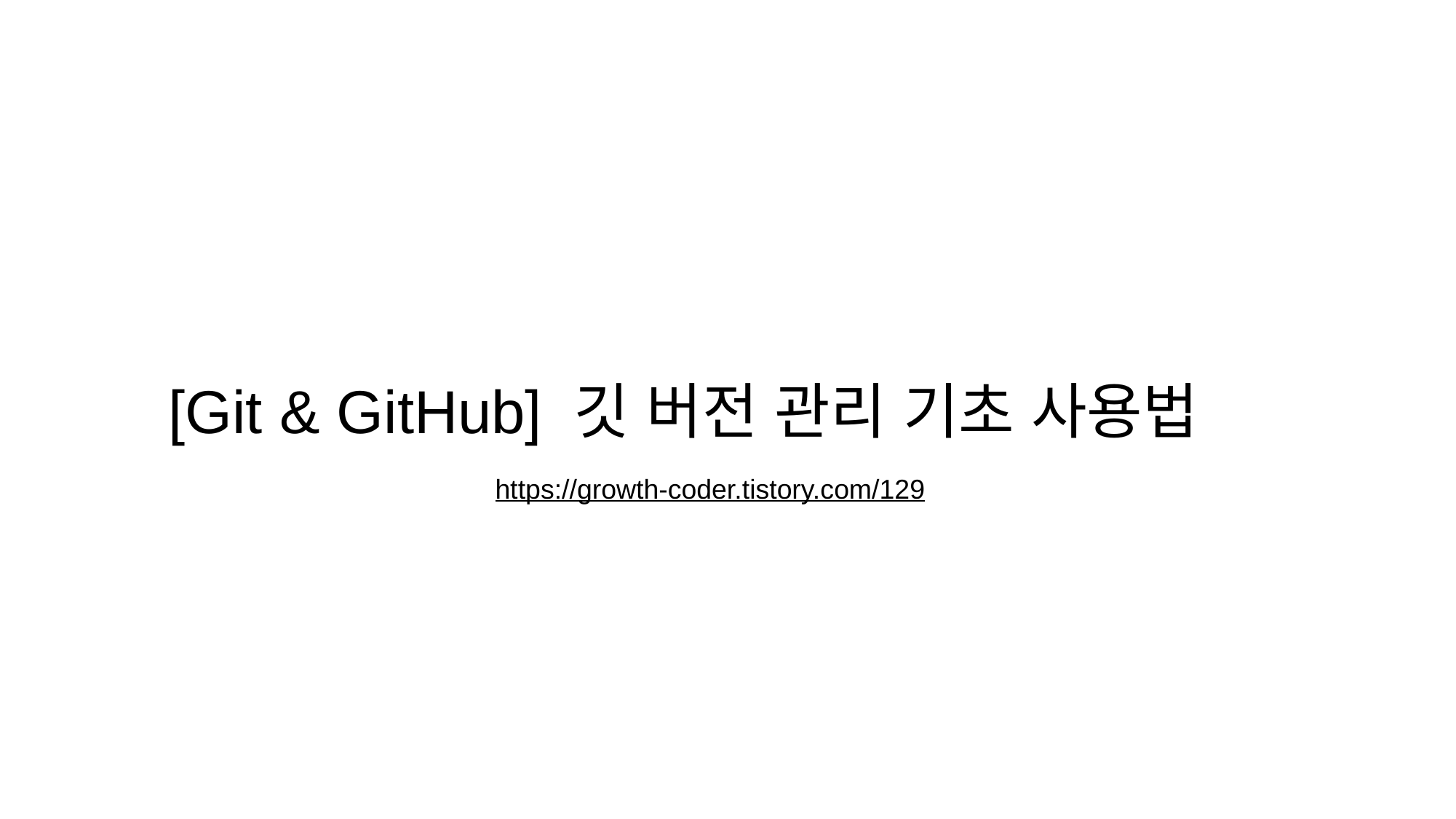

[Git & GitHub] 깃 버전 관리 기초 사용법
https://growth-coder.tistory.com/129